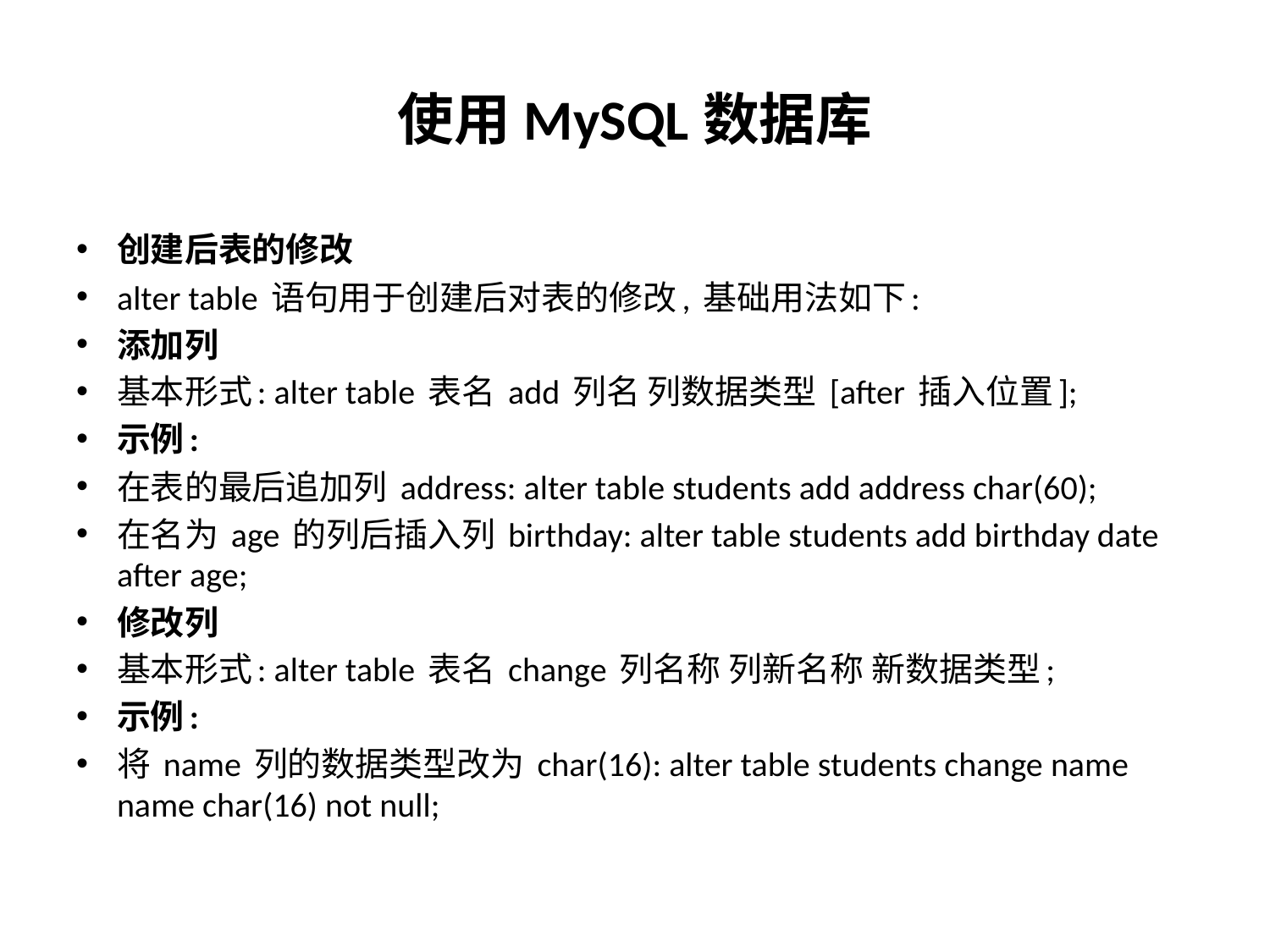

# 使用MySQL数据库
创建后表的修改
alter table 语句用于创建后对表的修改, 基础用法如下:
添加列
基本形式: alter table 表名 add 列名 列数据类型 [after 插入位置];
示例:
在表的最后追加列 address: alter table students add address char(60);
在名为 age 的列后插入列 birthday: alter table students add birthday date after age;
修改列
基本形式: alter table 表名 change 列名称 列新名称 新数据类型;
示例:
将 name 列的数据类型改为 char(16): alter table students change name name char(16) not null;